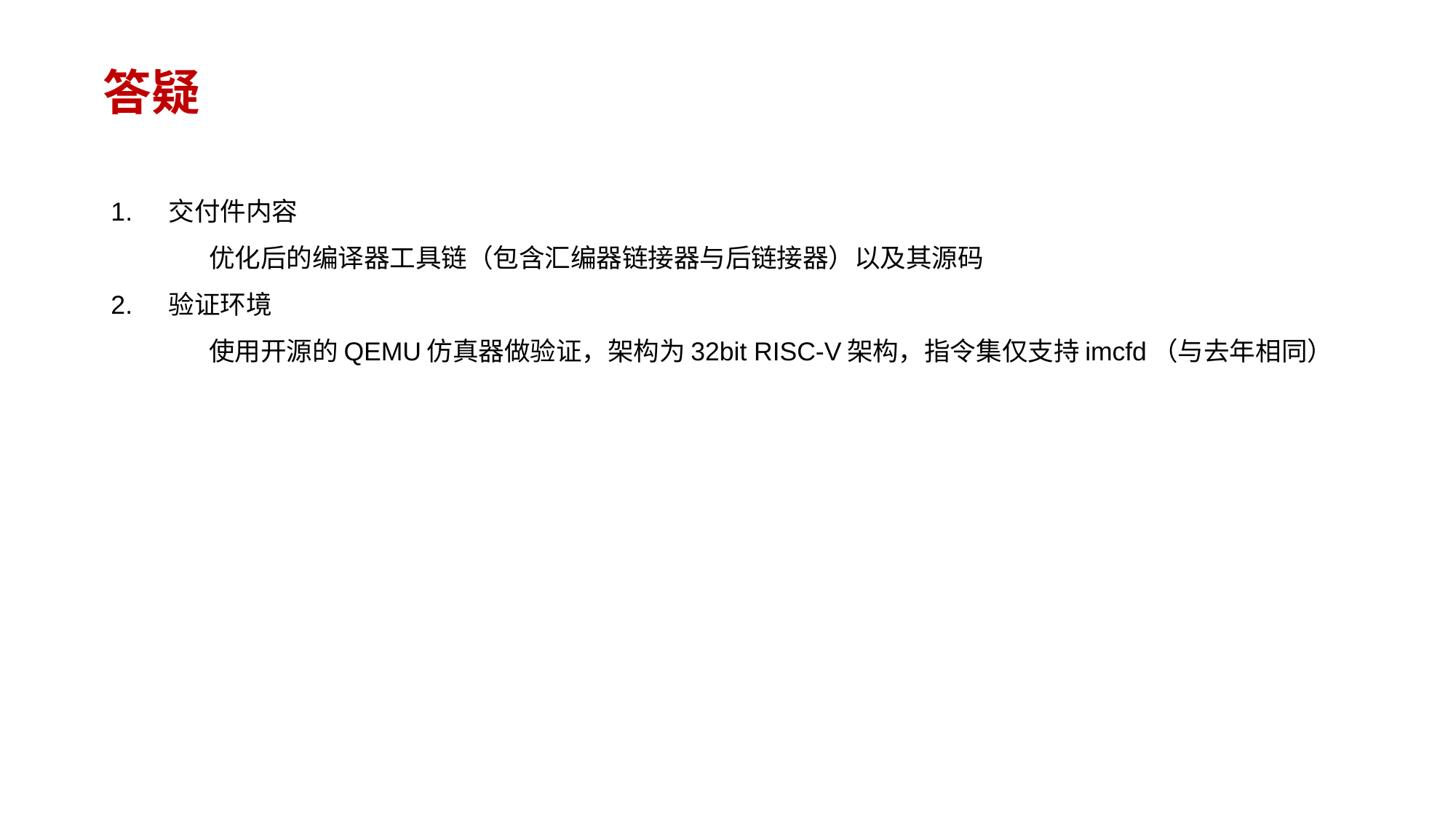

# 答疑
交付件内容
	优化后的编译器工具链（包含汇编器链接器与后链接器）以及其源码
验证环境
	使用开源的QEMU仿真器做验证，架构为32bit RISC-V架构，指令集仅支持imcfd（与去年相同）